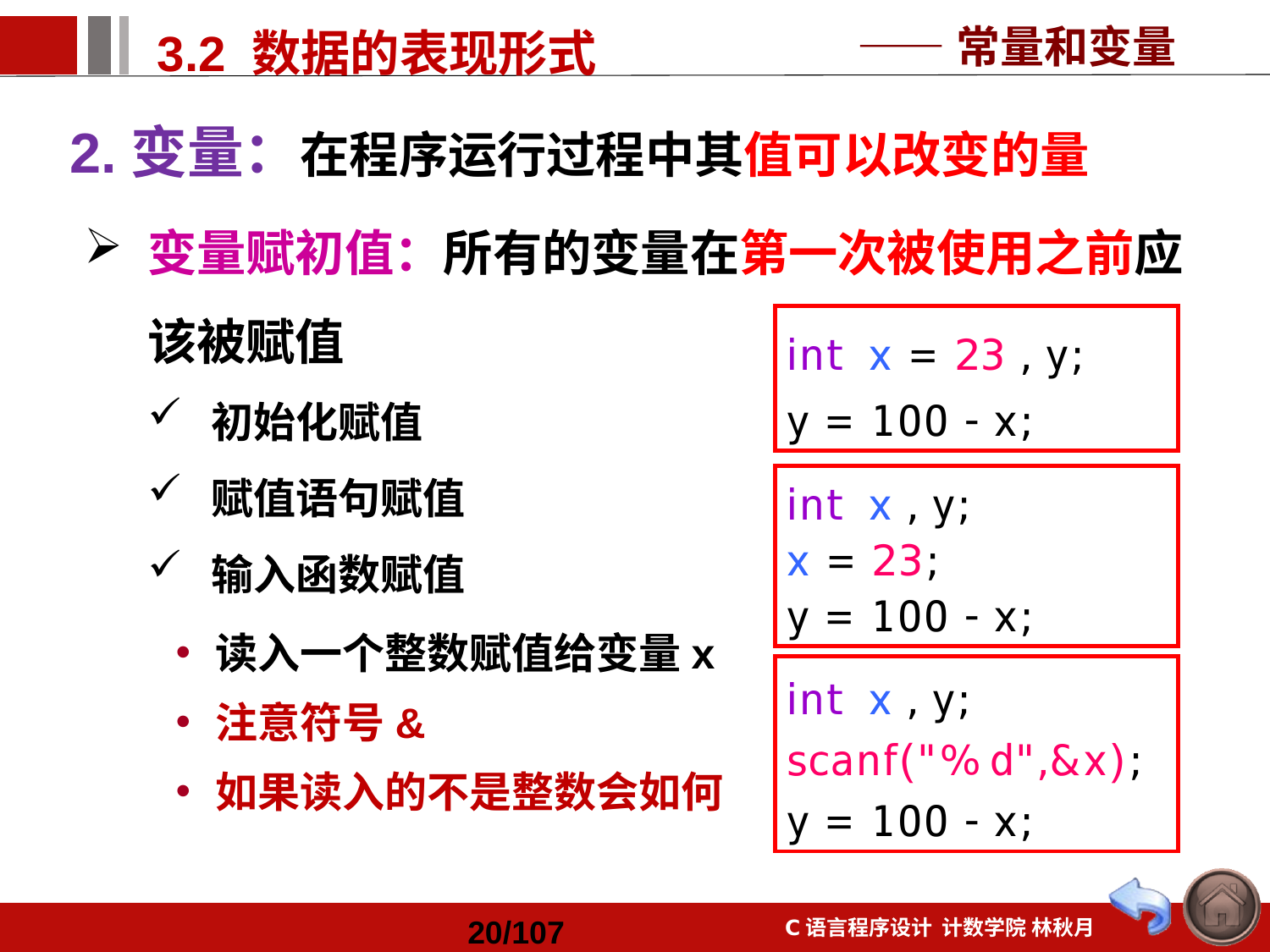

——常量和变量
2.变量：在程序运行过程中其值可以改变的量
变量赋初值：所有的变量在第一次被使用之前应该被赋值
初始化赋值
赋值语句赋值
输入函数赋值
int  x = 23 , y;
y = 100 - x;
int  x , y;
x = 23;
y = 100 - x;
读入一个整数赋值给变量x
注意符号&
如果读入的不是整数会如何
int  x , y;
scanf("%d",&x);
y = 100 - x;